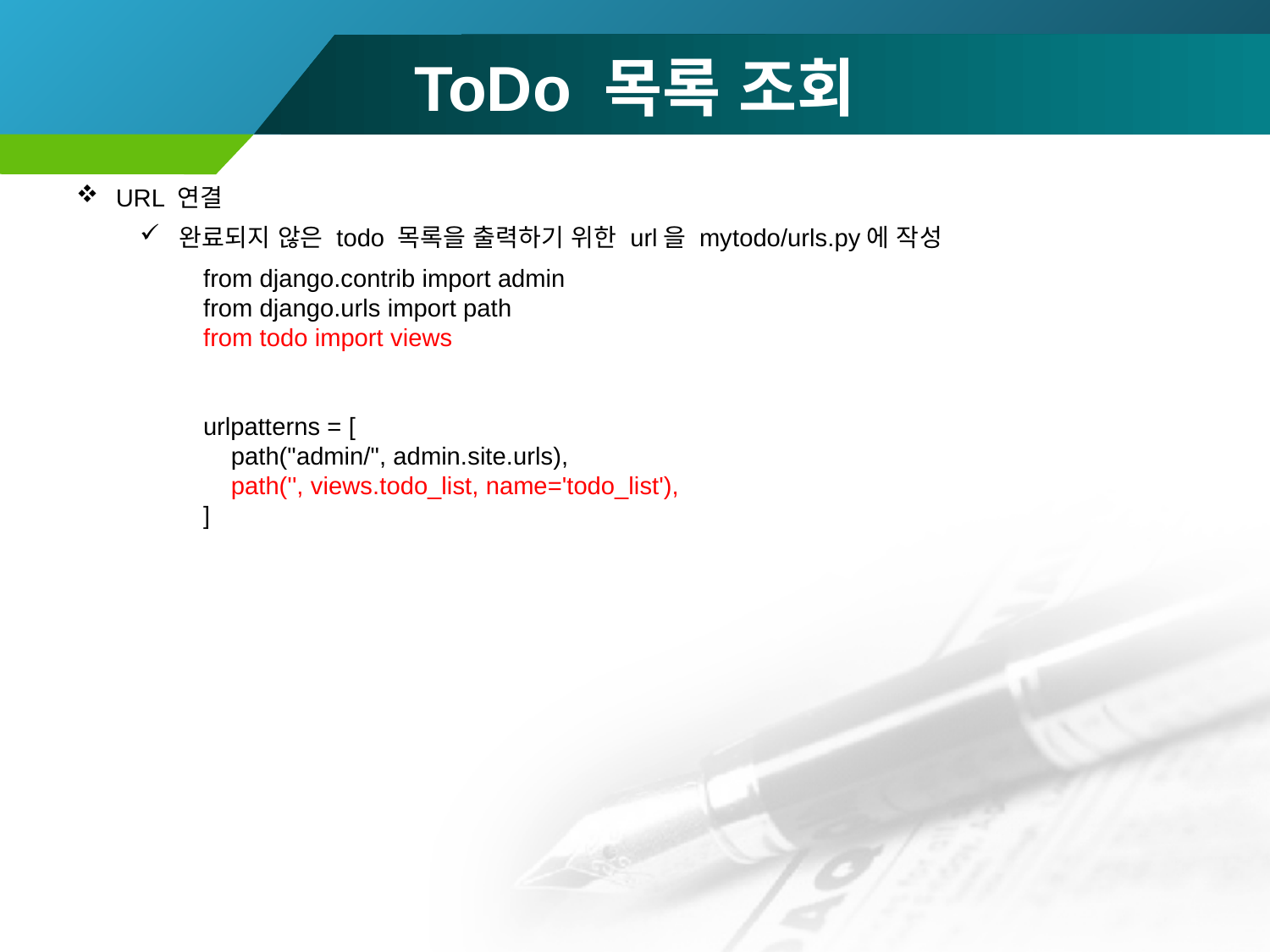

# ToDo 목록 조회
URL 연결
완료되지 않은 todo 목록을 출력하기 위한 url을 mytodo/urls.py에 작성
from django.contrib import admin
from django.urls import path
from todo import views

urlpatterns = [
    path("admin/", admin.site.urls),
    path('', views.todo_list, name='todo_list'),
]